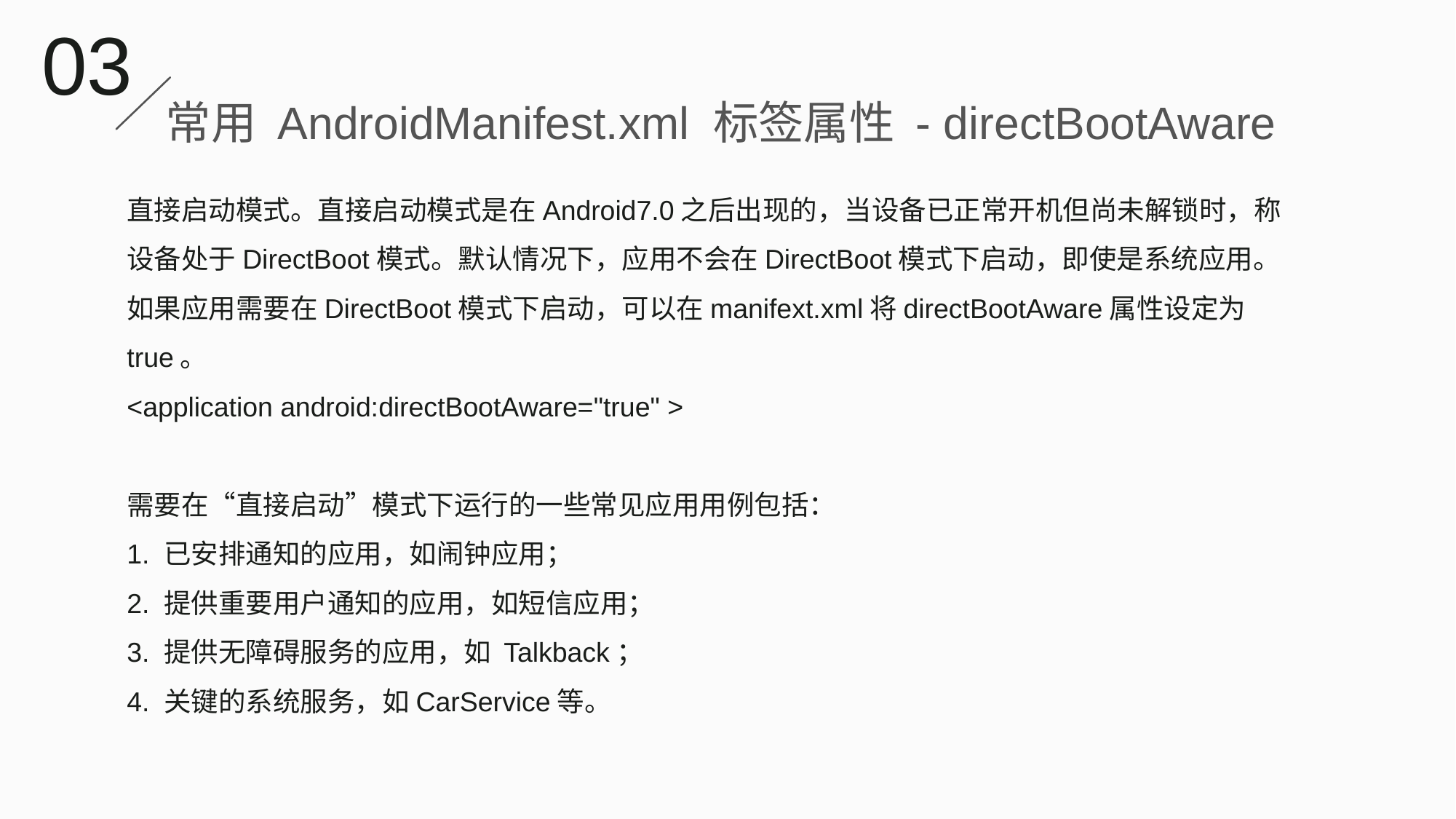

03
常用 AndroidManifest.xml 标签属性 - directBootAware
直接启动模式。直接启动模式是在Android7.0之后出现的，当设备已正常开机但尚未解锁时，称设备处于DirectBoot模式。默认情况下，应用不会在DirectBoot模式下启动，即使是系统应用。
如果应用需要在DirectBoot模式下启动，可以在manifext.xml将directBootAware属性设定为true。
<application android:directBootAware="true" >

需要在“直接启动”模式下运行的一些常见应用用例包括：
1. 已安排通知的应用，如闹钟应用；
2. 提供重要用户通知的应用，如短信应用；
3. 提供无障碍服务的应用，如 Talkback；
4. 关键的系统服务，如CarService等。